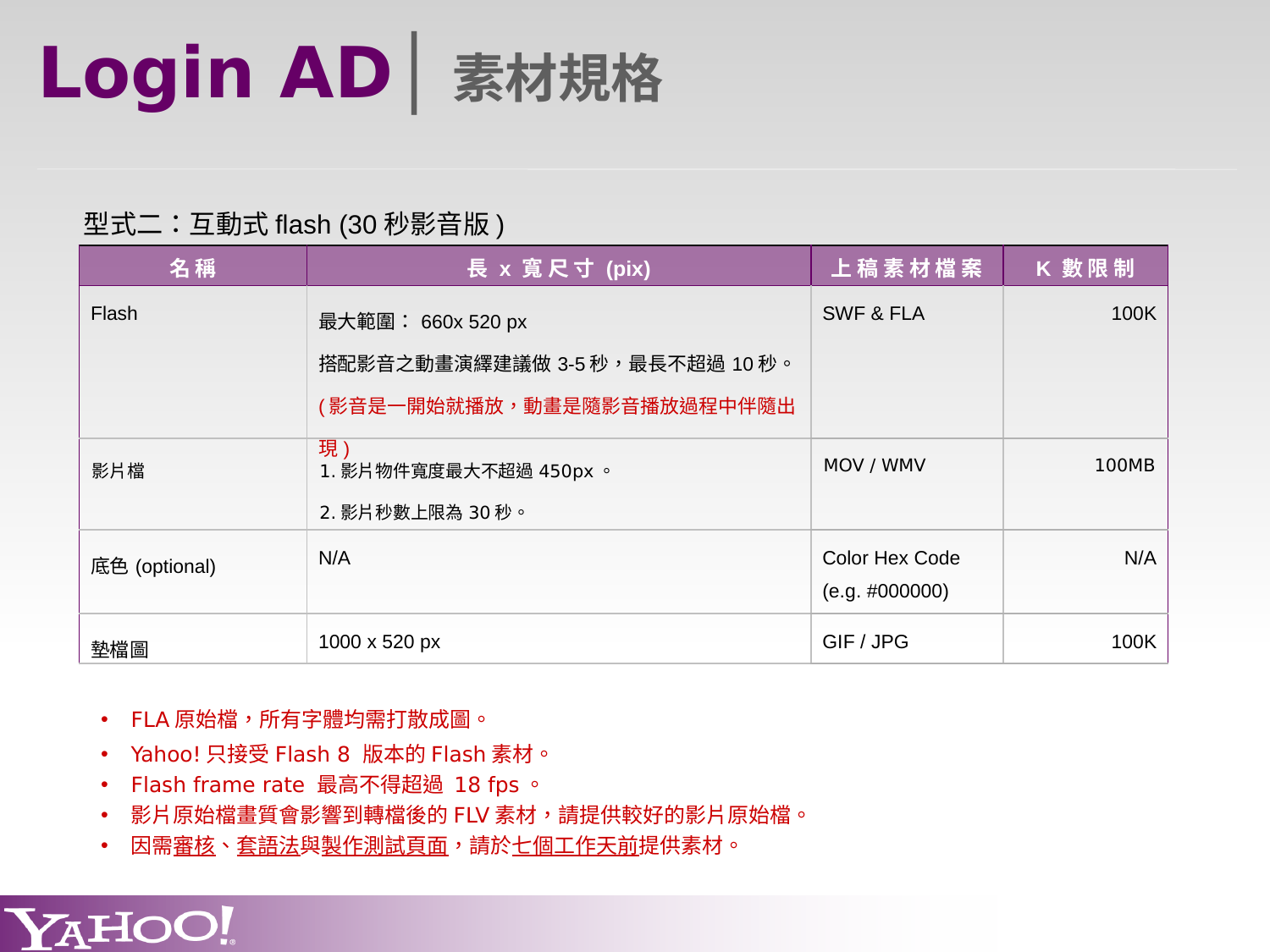

Login AD│素材規格
型式二：互動式flash (30秒影音版)
| 名 稱 | 長 x 寬 尺 寸 (pix) | 上 稿 素 材 檔 案 | K 數 限 制 |
| --- | --- | --- | --- |
| Flash | 最大範圍：660x 520 px 搭配影音之動畫演繹建議做3-5秒，最長不超過10秒。 (影音是一開始就播放，動畫是隨影音播放過程中伴隨出現) | SWF & FLA | 100K |
| 影片檔 | 1.影片物件寬度最大不超過450px。 2.影片秒數上限為30秒。 | MOV / WMV | 100MB |
| 底色(optional) | N/A | Color Hex Code (e.g. #000000) | N/A |
| 墊檔圖 | 1000 x 520 px | GIF / JPG | 100K |
FLA原始檔，所有字體均需打散成圖。
Yahoo!只接受Flash 8 版本的Flash素材。
Flash frame rate 最高不得超過 18 fps。
影片原始檔畫質會影響到轉檔後的FLV素材，請提供較好的影片原始檔。
因需審核、套語法與製作測試頁面，請於七個工作天前提供素材。